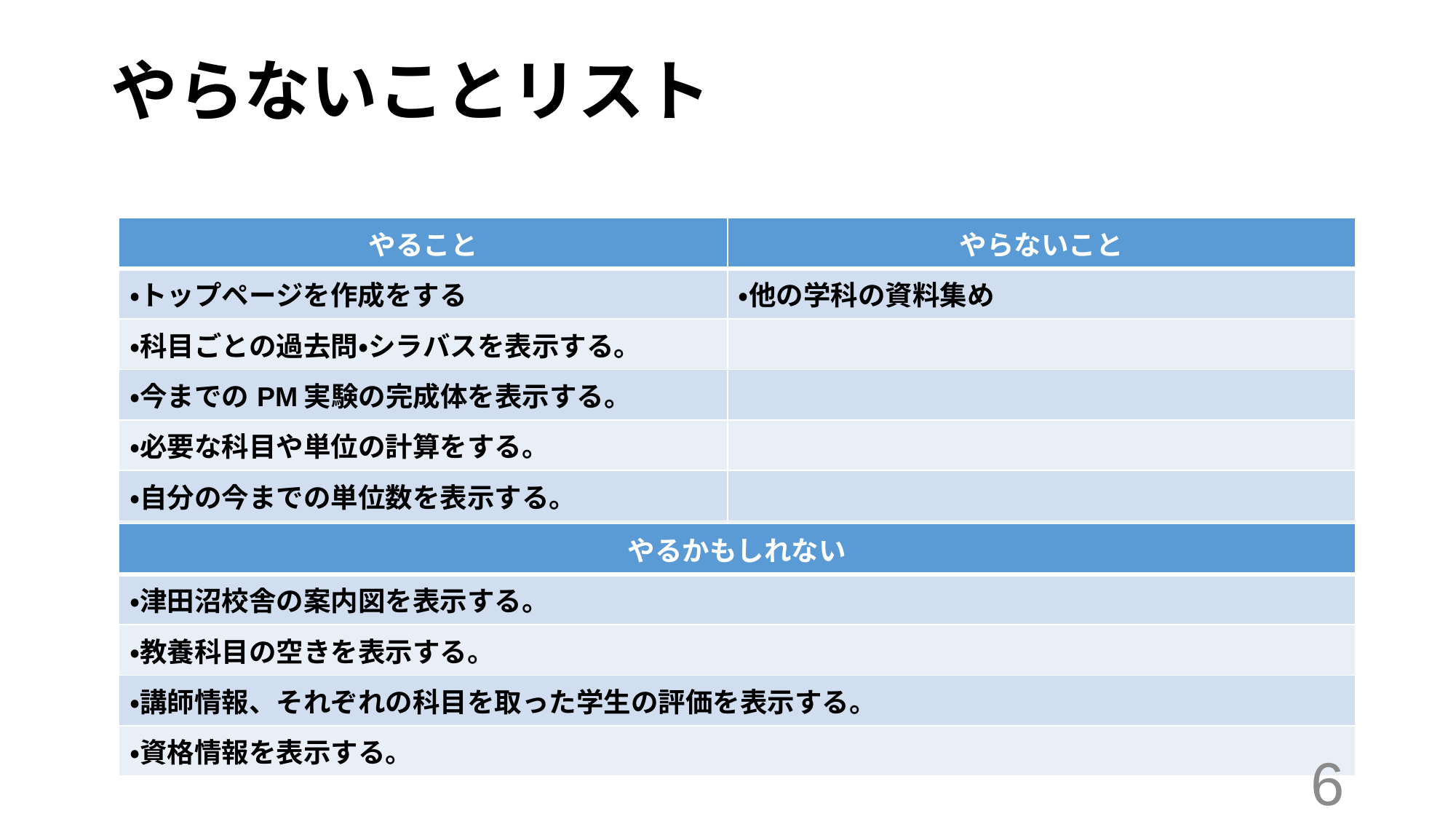

# やらないことリスト
| やること | やらないこと |
| --- | --- |
| ・トップページを作成をする | ・他の学科の資料集め |
| ・科目ごとの過去問・シラバスを表示する。 |  |
| ・今までのPM実験の完成体を表示する。 |  |
| ・必要な科目や単位の計算をする。 |  |
| ・自分の今までの単位数を表示する。 |  |
| ・資料集の時間割を表示する。 |  |
| やるかもしれない |
| --- |
| ・津田沼校舎の案内図を表示する。 |
| ・教養科目の空きを表示する。 |
| ・講師情報、それぞれの科目を取った学生の評価を表示する。 |
| ・資格情報を表示する。 |
6